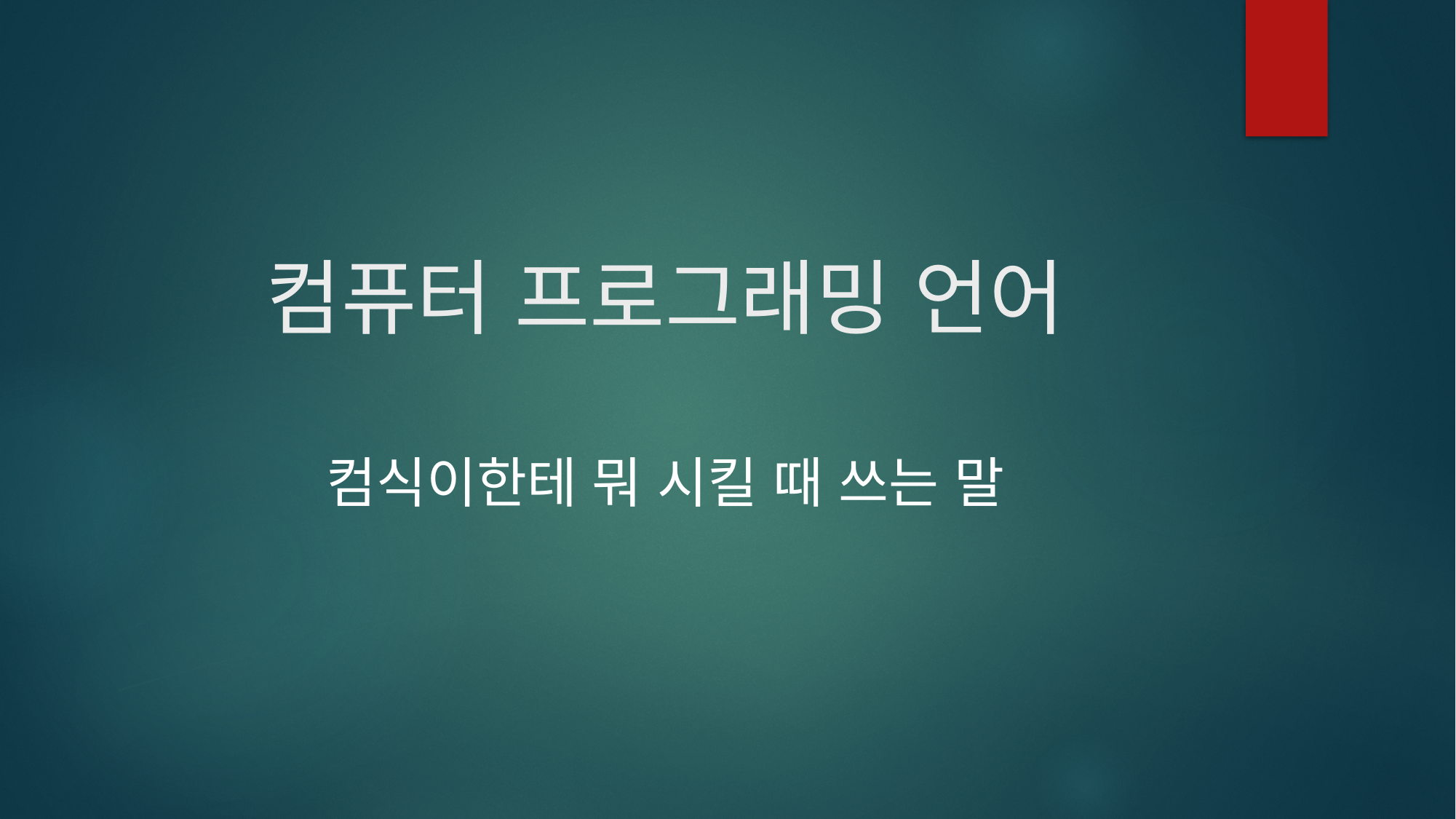

# 컴퓨터 프로그래밍 언어
컴식이한테 뭐 시킬 때 쓰는 말